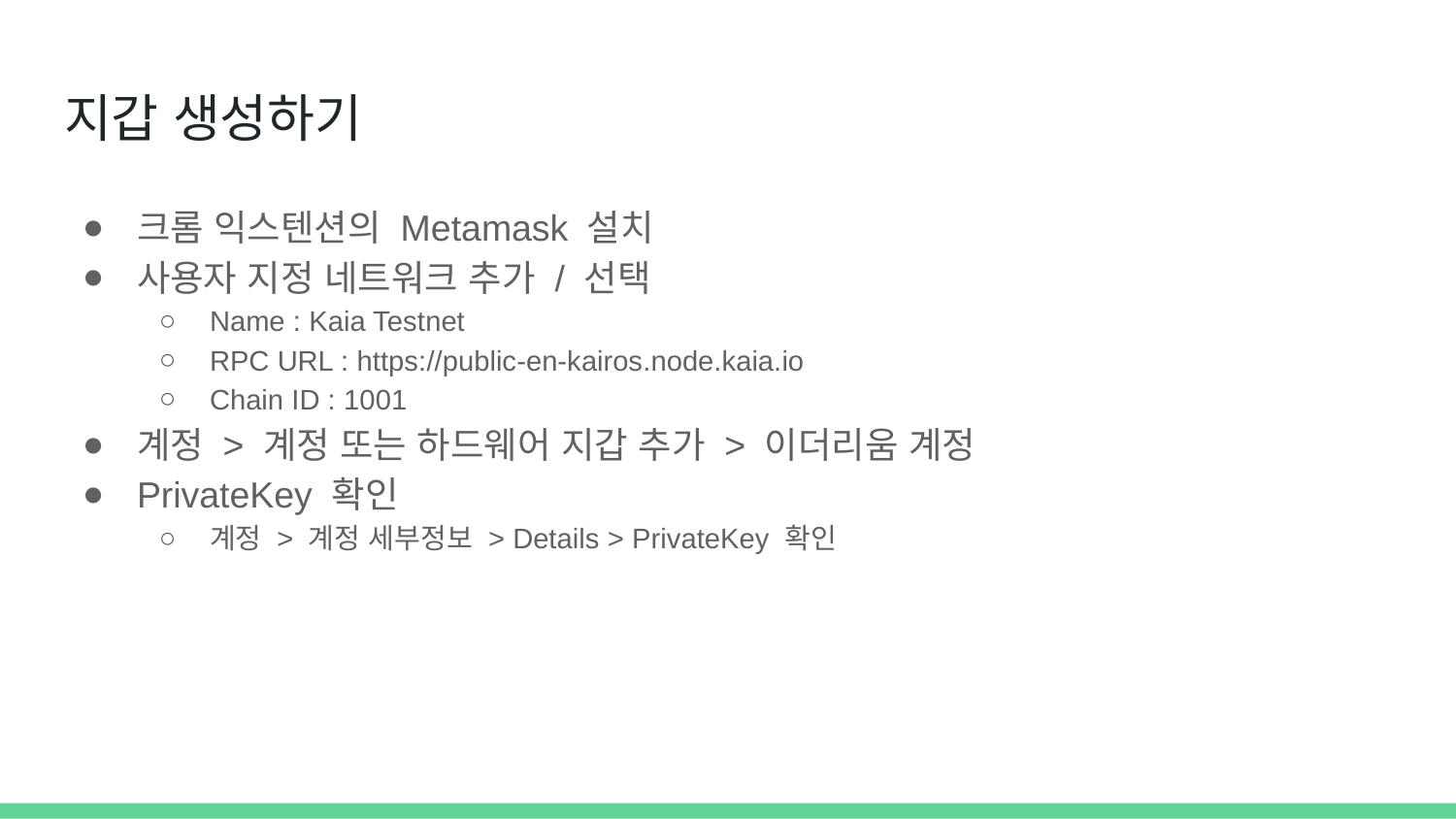

# 지갑 생성하기

크롬 익스텐션의 Metamask 설치
사용자 지정 네트워크 추가 / 선택
Name : Kaia Testnet
RPC URL : https://public-en-kairos.node.kaia.io
Chain ID : 1001
계정 > 계정 또는 하드웨어 지갑 추가 > 이더리움 계정
PrivateKey 확인
계정 > 계정 세부정보 > Details > PrivateKey 확인